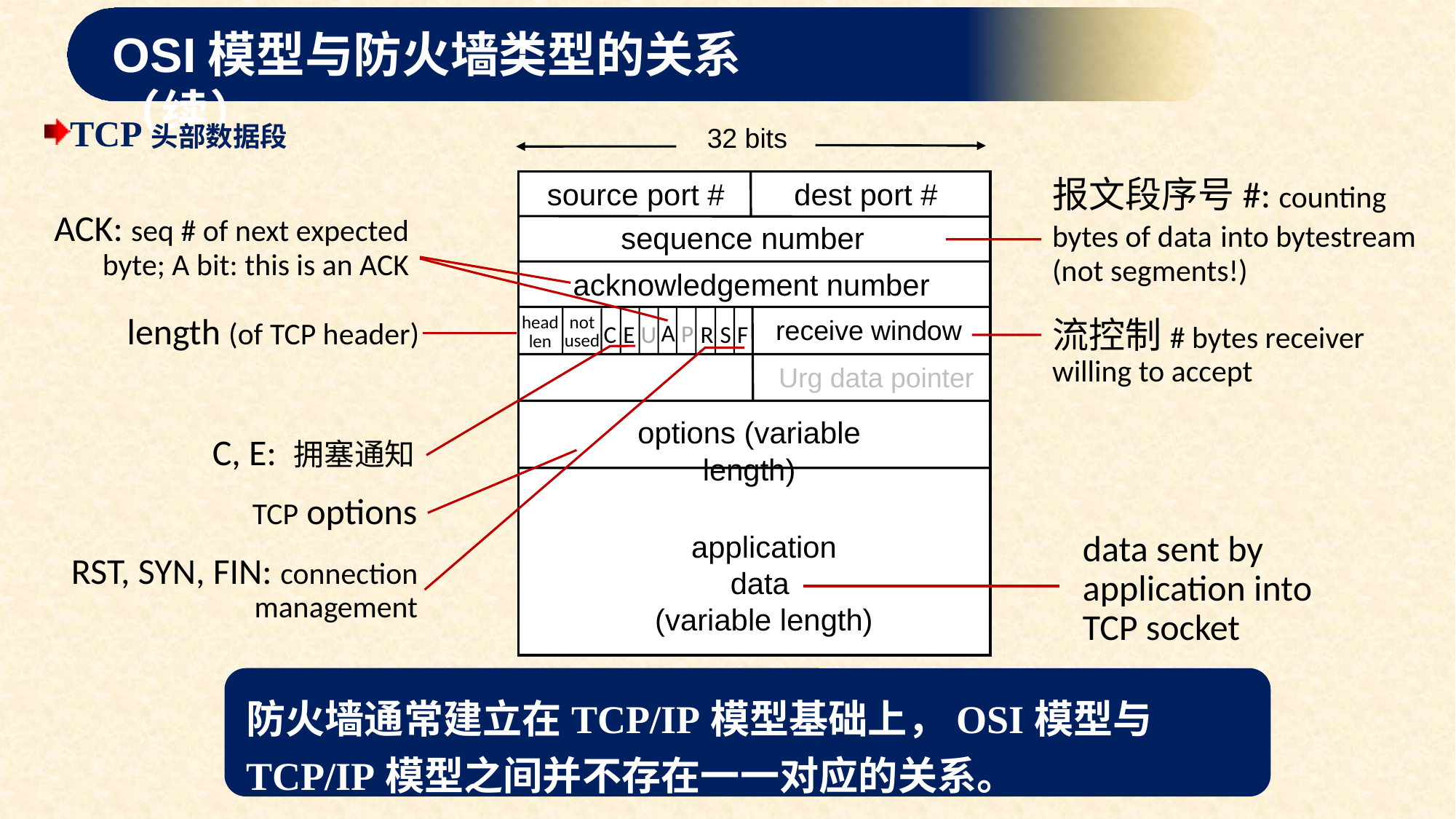

OSI模型与防火墙类型的关系（续）
TCP头部数据段
32 bits

source port #
dest port #
报文段序号#: counting bytes of data into bytestream (not segments!)
sequence number

ACK: seq # of next expected byte; A bit: this is an ACK

acknowledgement number
A

receive window
流控制# bytes receiver willing to accept

length (of TCP header)
head
len

not
used
P
U
Urg data pointer
S
R
F

RST, SYN, FIN: connection management
C
E

C, E: 拥塞通知

options (variable length)
TCP options

application
data
(variable length)
data sent by application into TCP socket

防火墙通常建立在TCP/IP模型基础上，OSI模型与TCP/IP模型之间并不存在一一对应的关系。